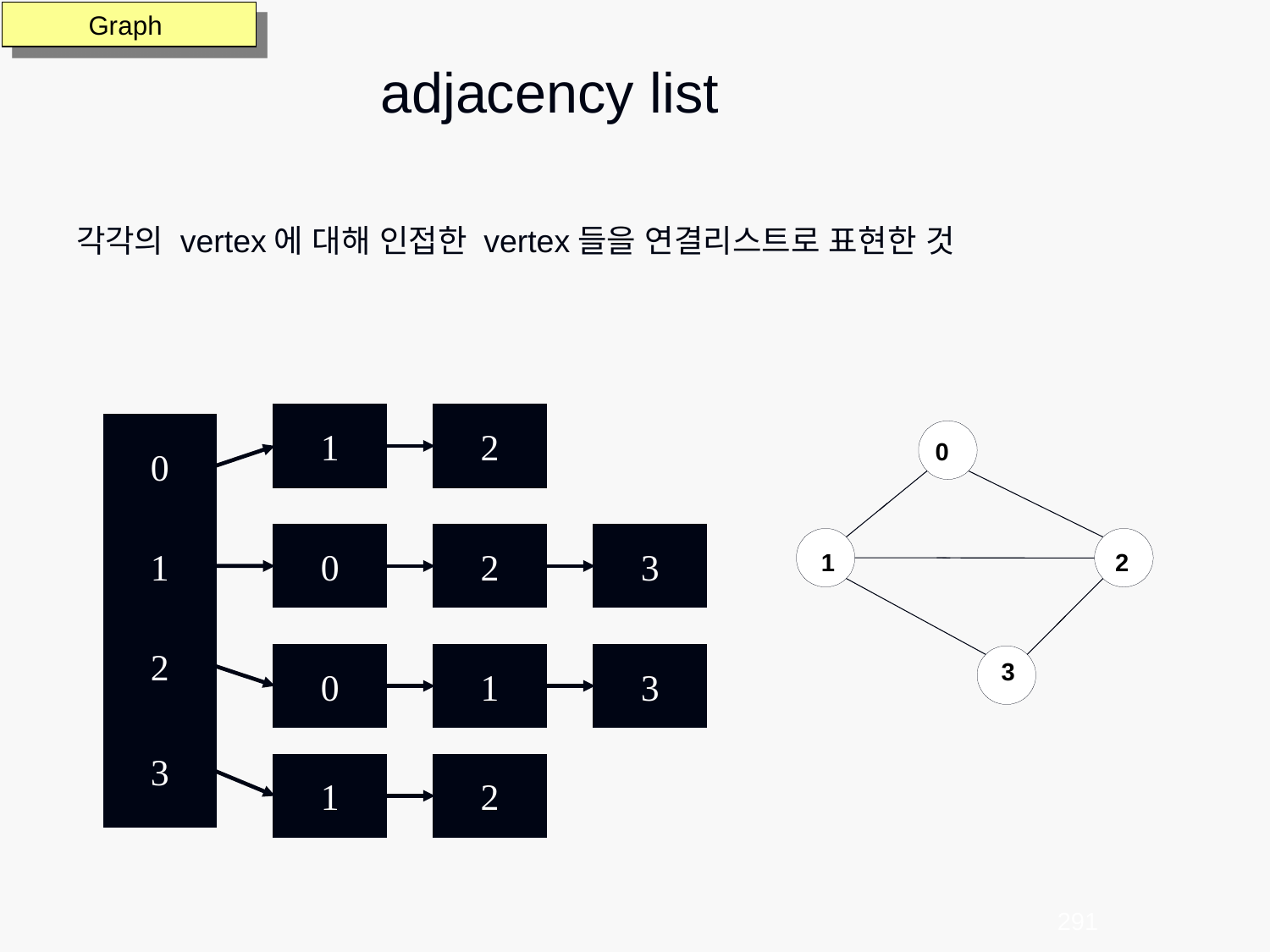

adjacency list
각각의 vertex에 대해 인접한 vertex들을 연결리스트로 표현한 것
Graph
1

2

0
1
0

2

3

2
0

1

3

3
1

2

0

1
2

3
291